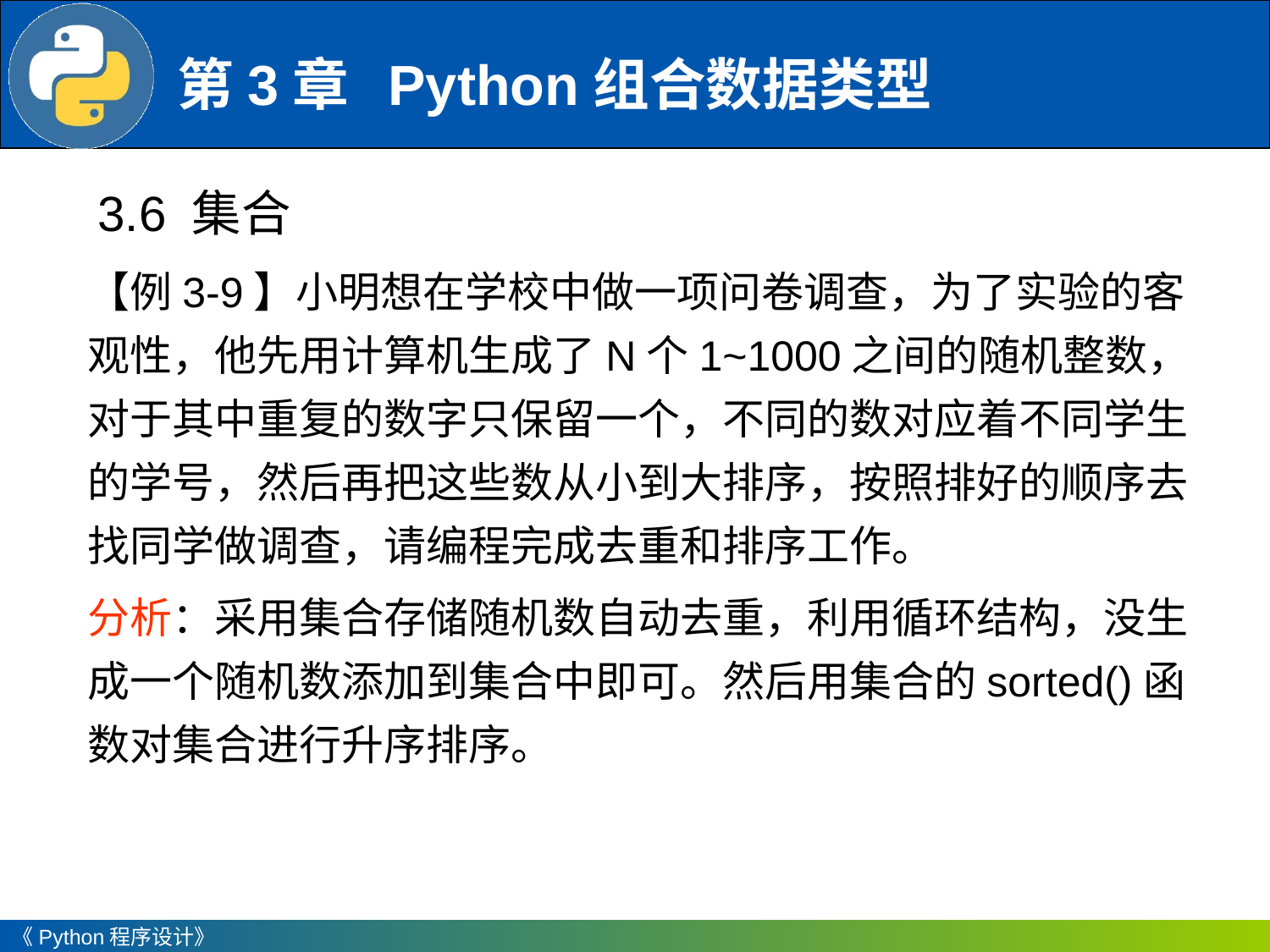

3.6 集合
【例3-9】小明想在学校中做一项问卷调查，为了实验的客观性，他先用计算机生成了N个1~1000之间的随机整数，对于其中重复的数字只保留一个，不同的数对应着不同学生的学号，然后再把这些数从小到大排序，按照排好的顺序去找同学做调查，请编程完成去重和排序工作。
分析：采用集合存储随机数自动去重，利用循环结构，没生成一个随机数添加到集合中即可。然后用集合的sorted()函数对集合进行升序排序。